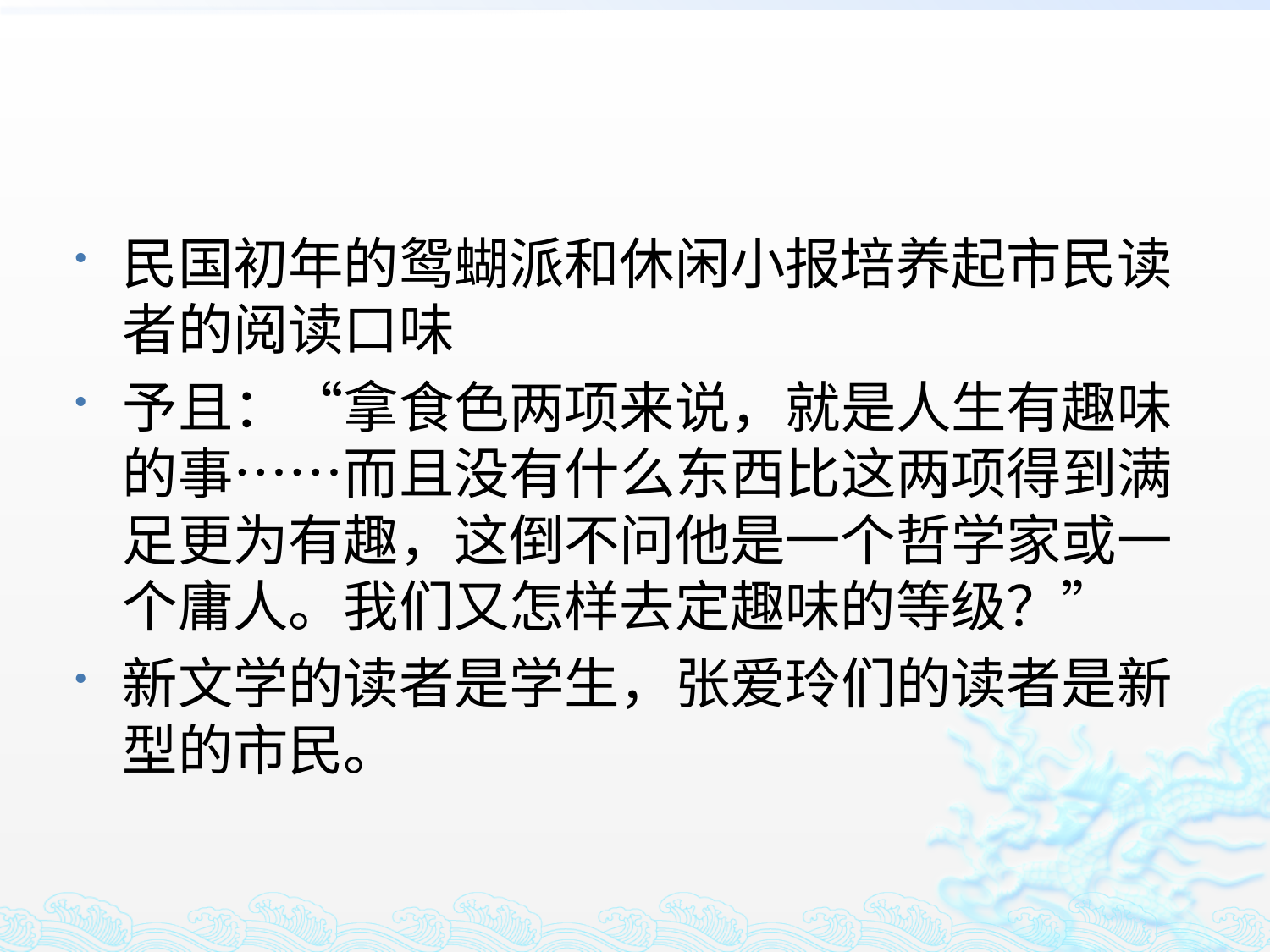

#
民国初年的鸳蝴派和休闲小报培养起市民读者的阅读口味
予且：“拿食色两项来说，就是人生有趣味的事……而且没有什么东西比这两项得到满足更为有趣，这倒不问他是一个哲学家或一个庸人。我们又怎样去定趣味的等级？”
新文学的读者是学生，张爱玲们的读者是新型的市民。